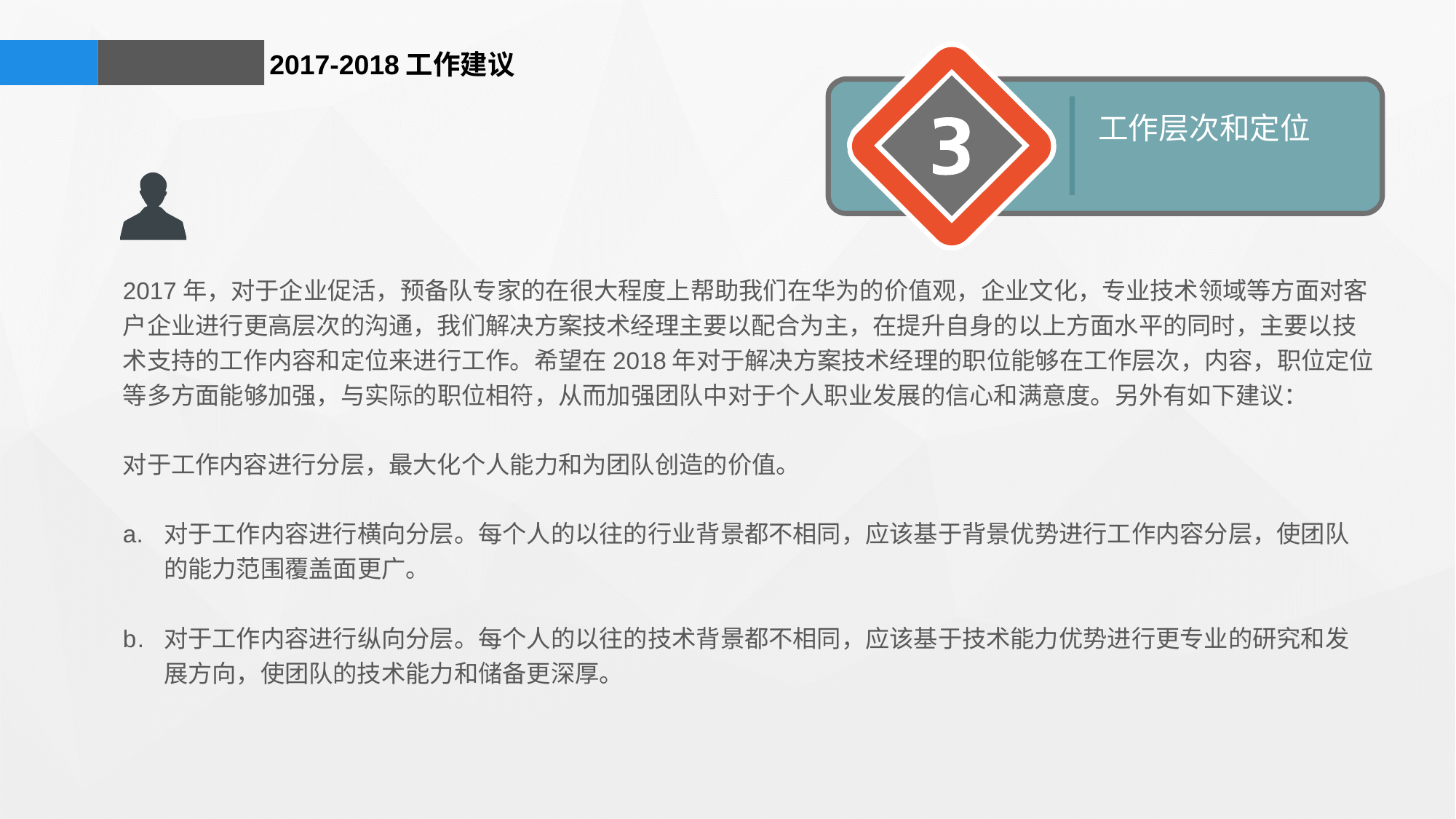

2017-2018工作建议

工作层次和定位

2017年，对于企业促活，预备队专家的在很大程度上帮助我们在华为的价值观，企业文化，专业技术领域等方面对客户企业进行更高层次的沟通，我们解决方案技术经理主要以配合为主，在提升自身的以上方面水平的同时，主要以技术支持的工作内容和定位来进行工作。希望在2018年对于解决方案技术经理的职位能够在工作层次，内容，职位定位等多方面能够加强，与实际的职位相符，从而加强团队中对于个人职业发展的信心和满意度。另外有如下建议：
对于工作内容进行分层，最大化个人能力和为团队创造的价值。

对于工作内容进行横向分层。每个人的以往的行业背景都不相同，应该基于背景优势进行工作内容分层，使团队的能力范围覆盖面更广。

对于工作内容进行纵向分层。每个人的以往的技术背景都不相同，应该基于技术能力优势进行更专业的研究和发展方向，使团队的技术能力和储备更深厚。